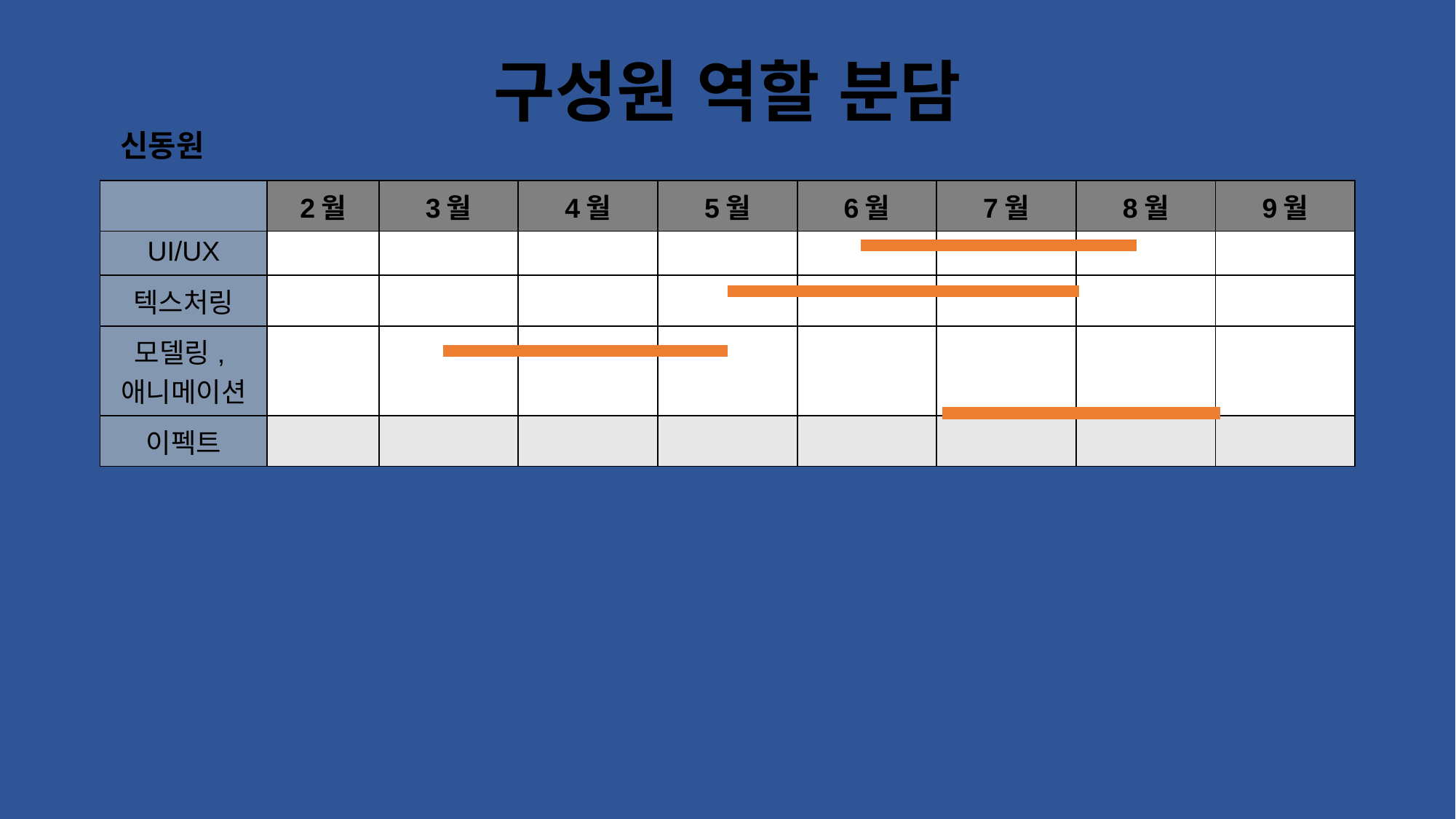

# 구성원 역할 분담
신동원
|  | 2월 | 3월 | 4월 | 5월 | 6월 | 7월 | 8월 | 9월 |
| --- | --- | --- | --- | --- | --- | --- | --- | --- |
| UI/UX |  |  |  |  |  |  |  |  |
| 텍스처링 |  |  |  |  |  |  |  |  |
| 모델링, 애니메이션 |  |  |  |  |  |  |  |  |
| 이펙트 |  |  |  |  |  |  |  |  |